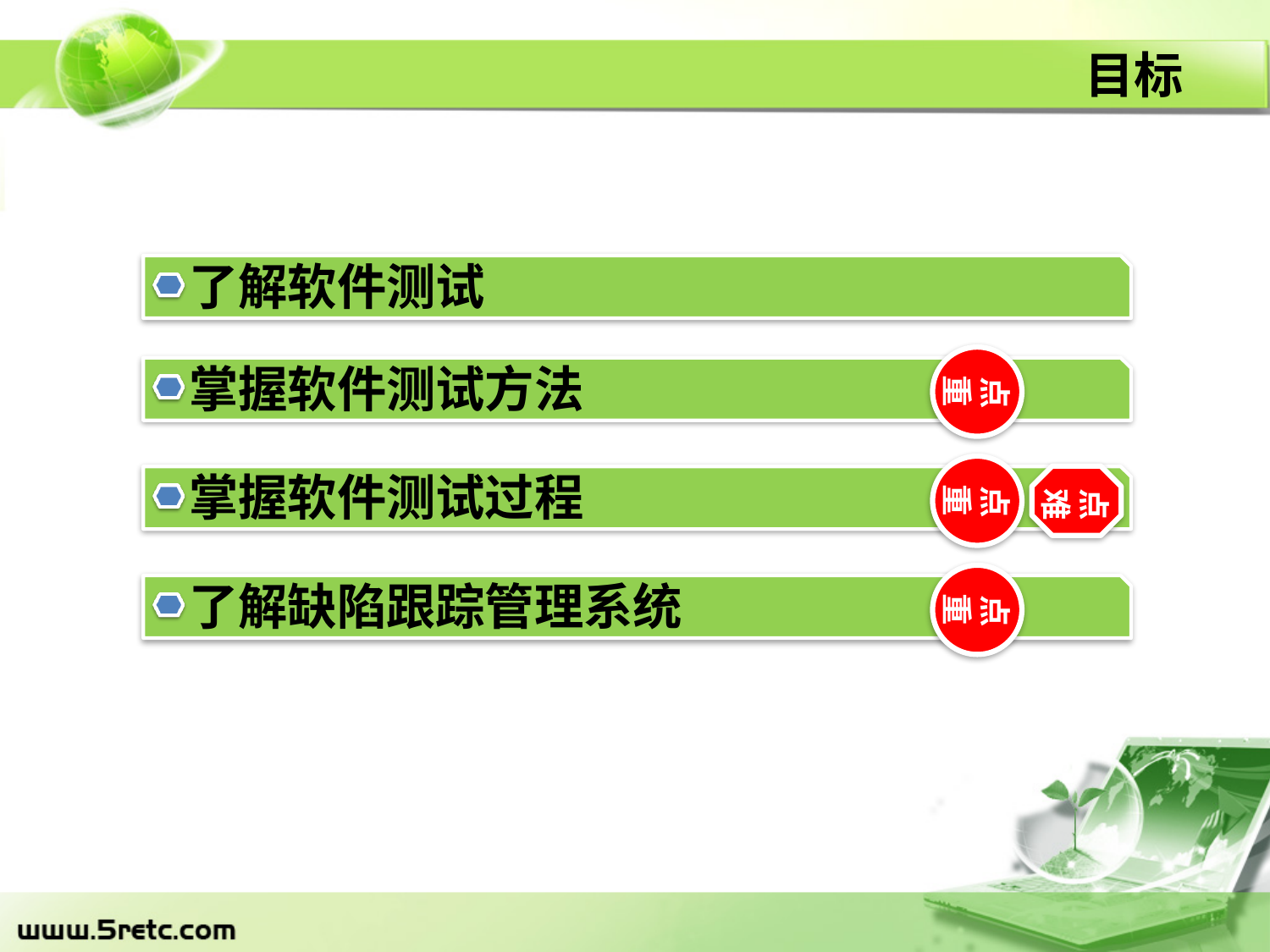

# 目标
了解软件测试
点重
掌握软件测试方法
点重
掌握软件测试过程
点难
点重
了解缺陷跟踪管理系统